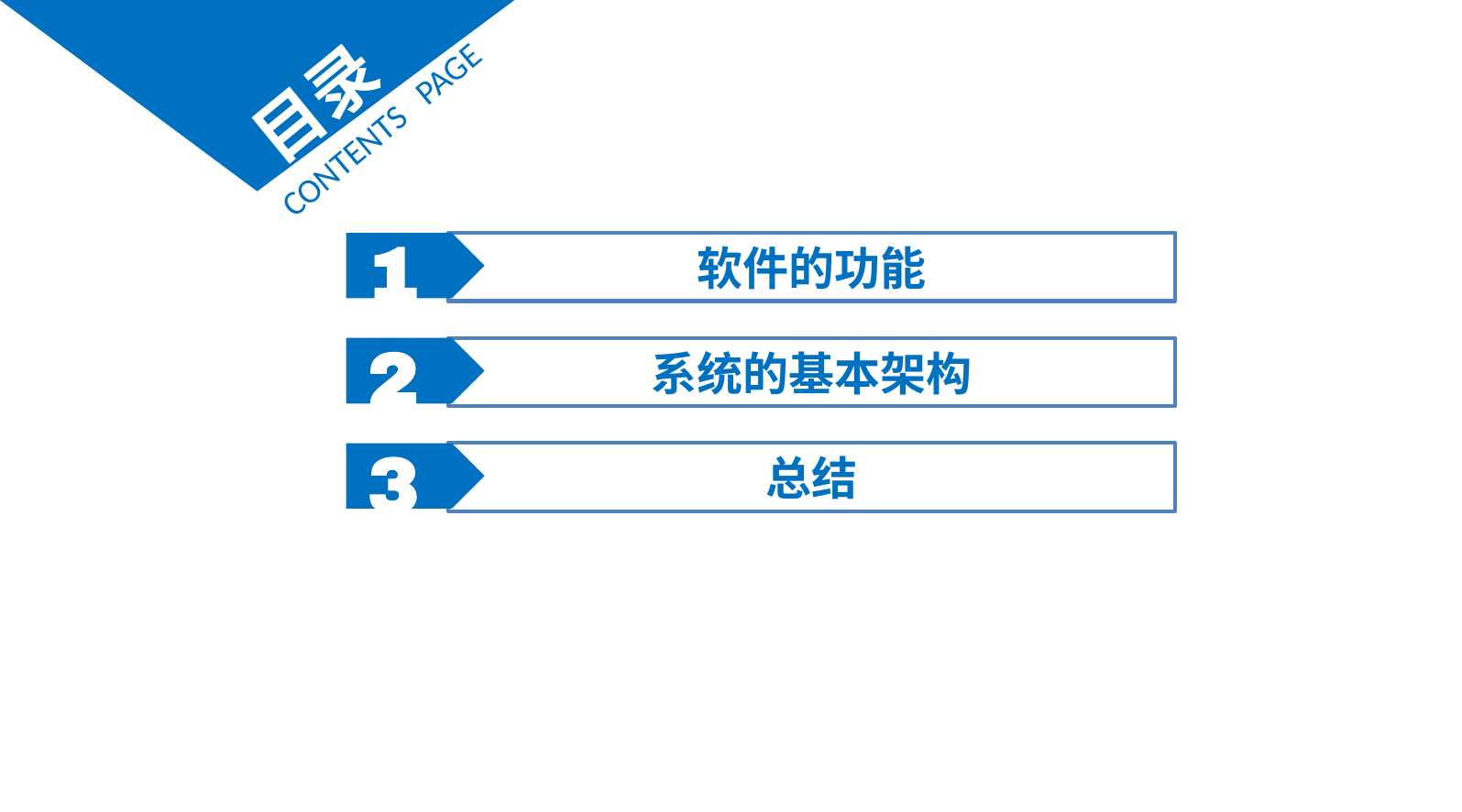

目录
CONTENTS   PAGE
1

软件的功能
2

系统的基本架构
3

总结